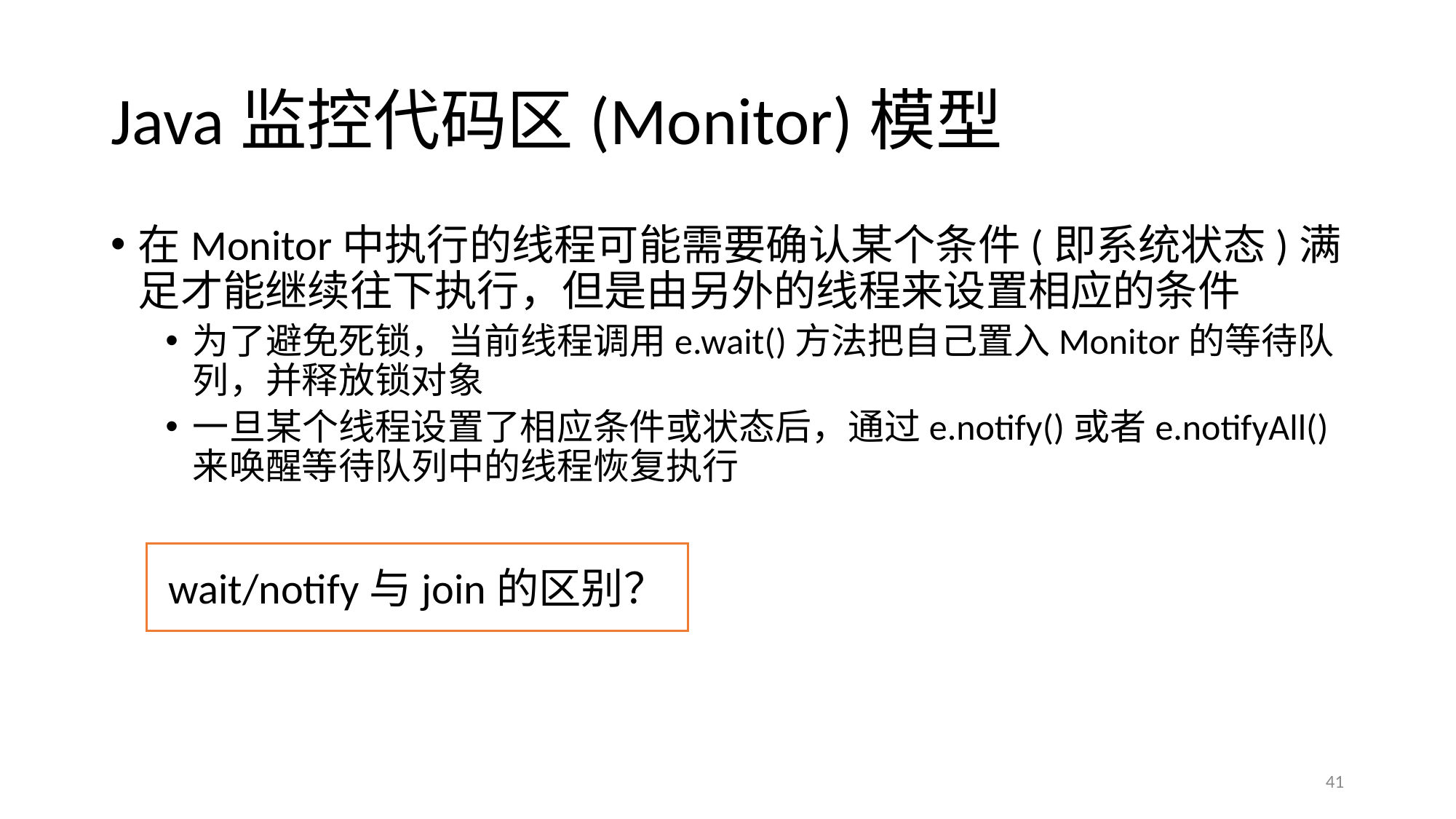

# Java监控代码区(Monitor)模型
在Monitor中执行的线程可能需要确认某个条件(即系统状态)满足才能继续往下执行，但是由另外的线程来设置相应的条件
为了避免死锁，当前线程调用e.wait()方法把自己置入Monitor的等待队列，并释放锁对象
一旦某个线程设置了相应条件或状态后，通过e.notify()或者e.notifyAll()来唤醒等待队列中的线程恢复执行
wait/notify与join的区别？
41